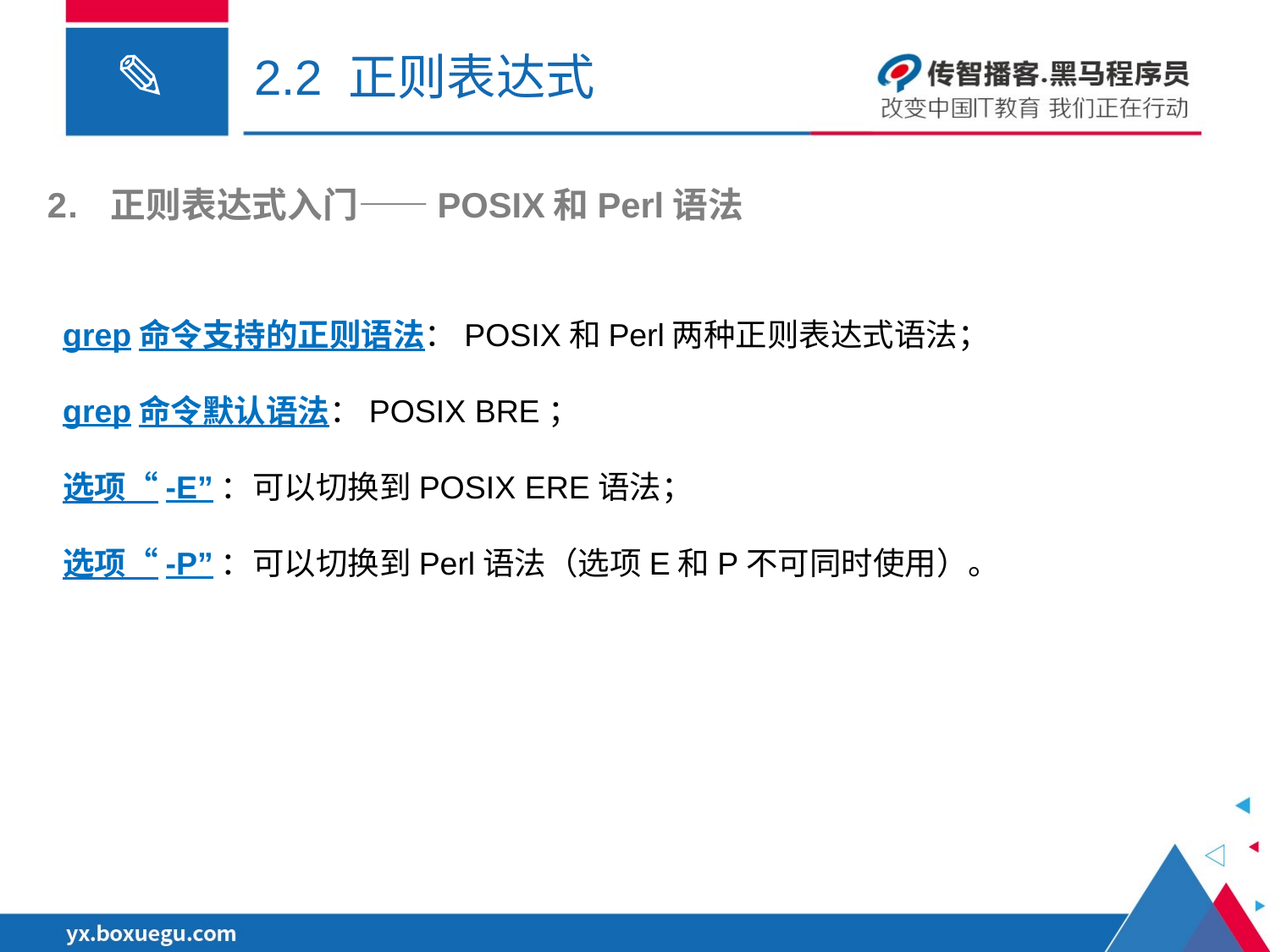

# 2.2 正则表达式
正则表达式入门——POSIX和Perl语法
grep命令支持的正则语法：POSIX和Perl两种正则表达式语法；
grep命令默认语法：POSIX BRE；
选项“-E”：可以切换到POSIX ERE语法；
选项“-P”：可以切换到Perl语法（选项E和P不可同时使用）。